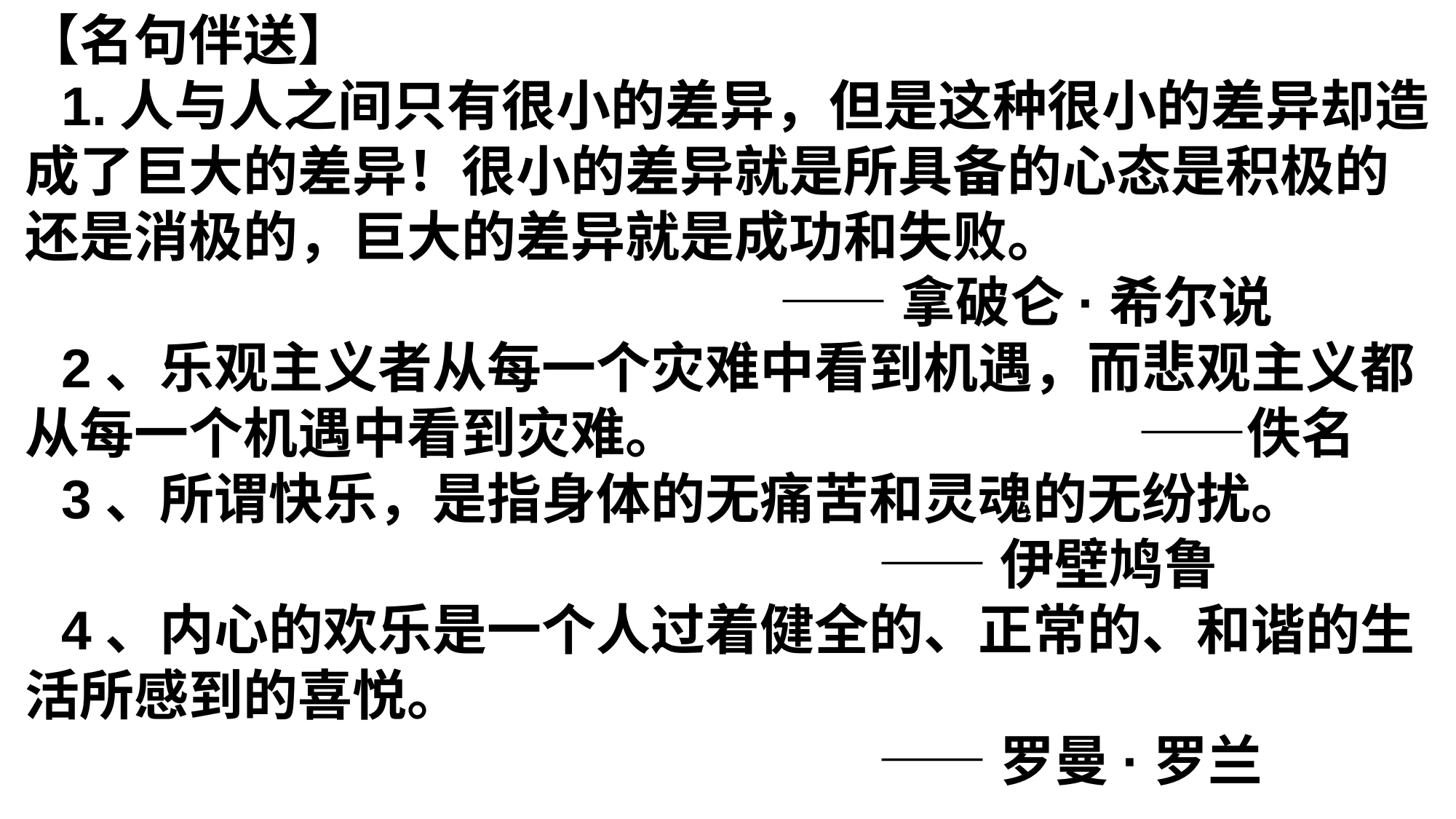

【名句伴送】1.人与人之间只有很小的差异，但是这种很小的差异却造成了巨大的差异！很小的差异就是所具备的心态是积极的还是消极的，巨大的差异就是成功和失败。
                                                          ——拿破仑·希尔说2、乐观主义者从每一个灾难中看到机遇，而悲观主义都从每一个机遇中看到灾难。                                     ——佚名3、所谓快乐，是指身体的无痛苦和灵魂的无纷扰。
                                                                  ——伊壁鸠鲁4、内心的欢乐是一个人过着健全的、正常的、和谐的生活所感到的喜悦。
                                                                  ——罗曼·罗兰
#